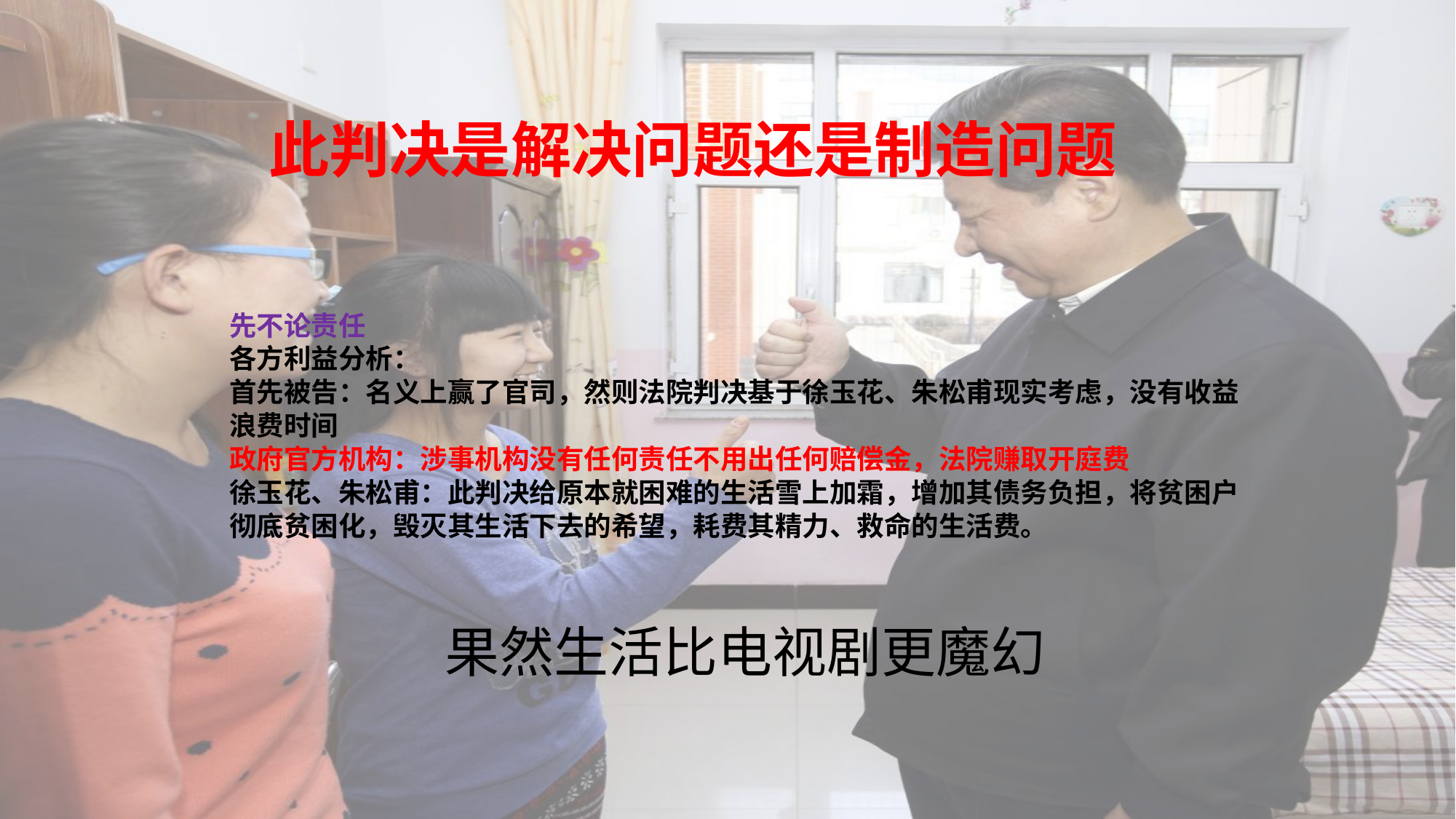

# 此判决是解决问题还是制造问题

先不论责任
各方利益分析：
首先被告：名义上赢了官司，然则法院判决基于徐玉花、朱松甫现实考虑，没有收益
浪费时间
政府官方机构：涉事机构没有任何责任不用出任何赔偿金，法院赚取开庭费
徐玉花、朱松甫：此判决给原本就困难的生活雪上加霜，增加其债务负担，将贫困户
彻底贫困化，毁灭其生活下去的希望，耗费其精力、救命的生活费。

果然生活比电视剧更魔幻